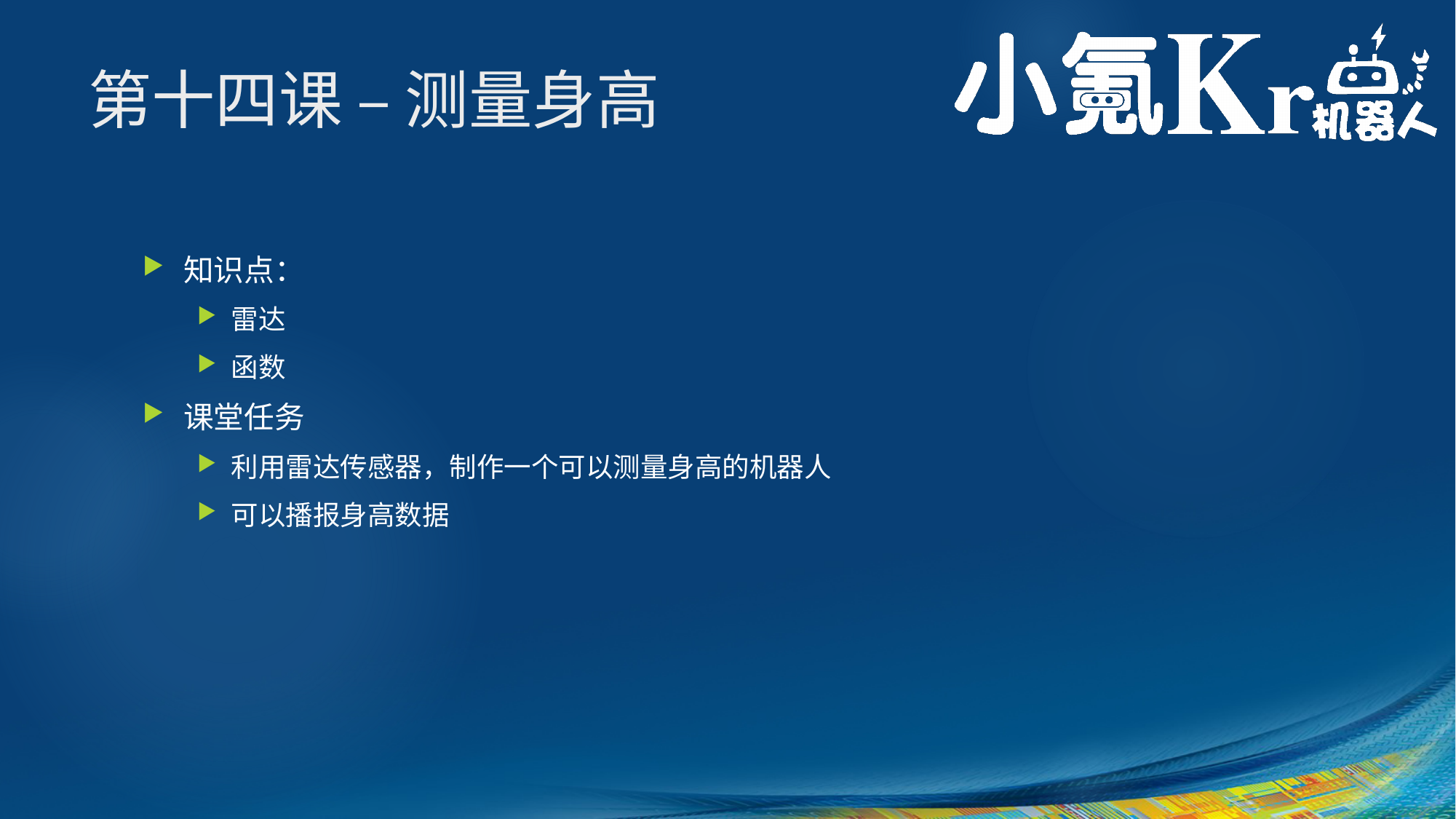

# 第十四课 – 测量身高
知识点：
雷达
函数
课堂任务
利用雷达传感器，制作一个可以测量身高的机器人
可以播报身高数据